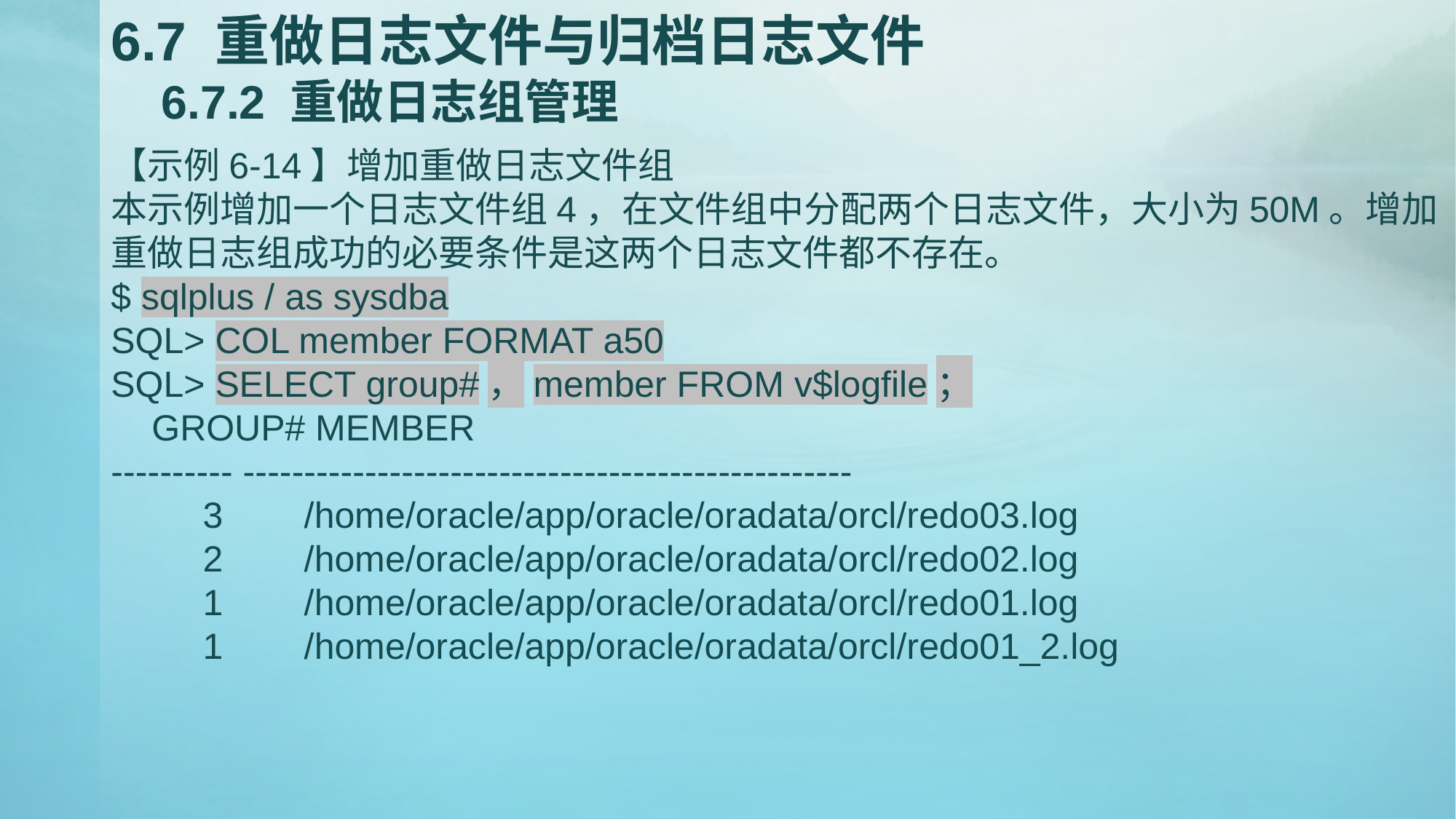

# 6.7 重做日志文件与归档日志文件 6.7.2 重做日志组管理
【示例6-14】增加重做日志文件组
本示例增加一个日志文件组4，在文件组中分配两个日志文件，大小为50M。增加重做日志组成功的必要条件是这两个日志文件都不存在。
$ sqlplus / as sysdba
SQL> COL member FORMAT a50
SQL> SELECT group#，member FROM v$logfile；
    GROUP# MEMBER
---------- --------------------------------------------------
         3        /home/oracle/app/oracle/oradata/orcl/redo03.log
         2        /home/oracle/app/oracle/oradata/orcl/redo02.log
         1        /home/oracle/app/oracle/oradata/orcl/redo01.log
         1        /home/oracle/app/oracle/oradata/orcl/redo01_2.log